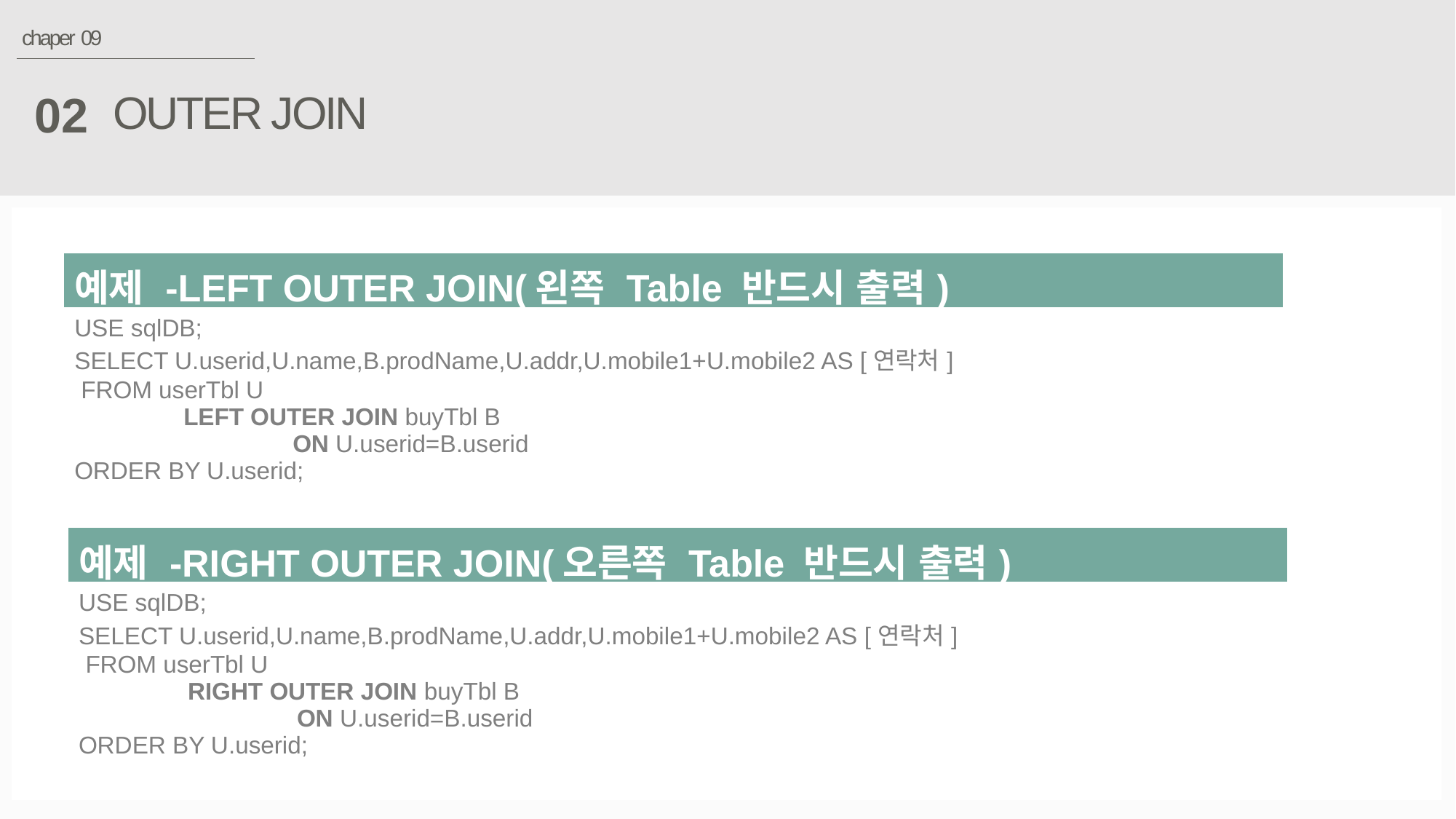

chaper  09
OUTER JOIN
02

| 예제 -LEFT OUTER JOIN(왼쪽 Table 반드시 출력) |
| --- |
| USE sqlDB; SELECT U.userid,U.name,B.prodName,U.addr,U.mobile1+U.mobile2 AS [연락처] FROM userTbl U LEFT OUTER JOIN buyTbl B ON U.userid=B.userid ORDER BY U.userid; |
| 예제 -RIGHT OUTER JOIN(오른쪽 Table 반드시 출력) |
| --- |
| USE sqlDB; SELECT U.userid,U.name,B.prodName,U.addr,U.mobile1+U.mobile2 AS [연락처] FROM userTbl U RIGHT OUTER JOIN buyTbl B ON U.userid=B.userid ORDER BY U.userid; |